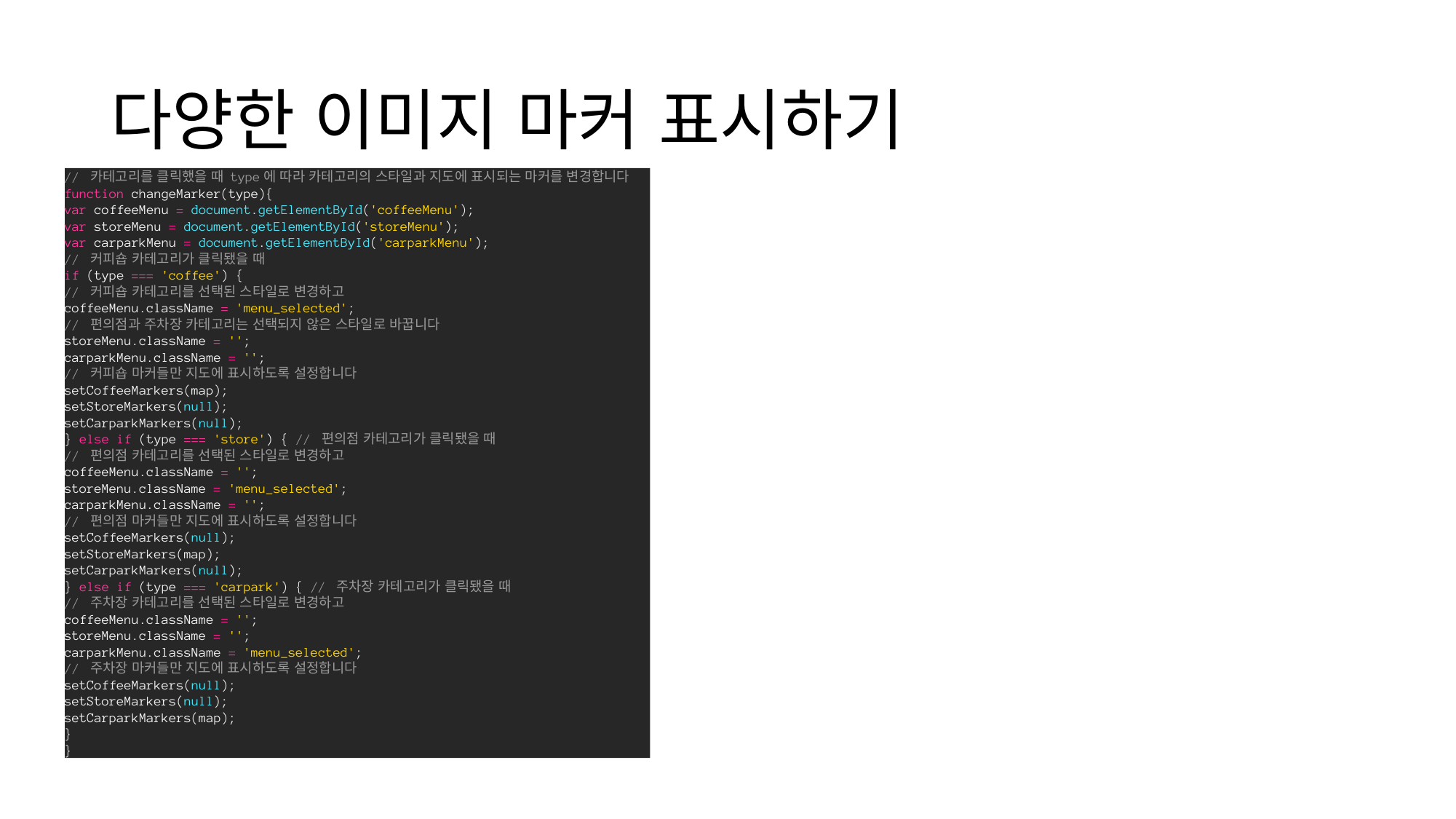

# 다양한 이미지 마커 표시하기
// 카테고리를 클릭했을 때 type에 따라 카테고리의 스타일과 지도에 표시되는 마커를 변경합니다
function changeMarker(type){
var coffeeMenu = document.getElementById('coffeeMenu');
var storeMenu = document.getElementById('storeMenu');
var carparkMenu = document.getElementById('carparkMenu');
// 커피숍 카테고리가 클릭됐을 때
if (type === 'coffee') {
// 커피숍 카테고리를 선택된 스타일로 변경하고
coffeeMenu.className = 'menu_selected';
// 편의점과 주차장 카테고리는 선택되지 않은 스타일로 바꿉니다
storeMenu.className = '';
carparkMenu.className = '';
// 커피숍 마커들만 지도에 표시하도록 설정합니다
setCoffeeMarkers(map);
setStoreMarkers(null);
setCarparkMarkers(null);
} else if (type === 'store') { // 편의점 카테고리가 클릭됐을 때
// 편의점 카테고리를 선택된 스타일로 변경하고
coffeeMenu.className = '';
storeMenu.className = 'menu_selected';
carparkMenu.className = '';
// 편의점 마커들만 지도에 표시하도록 설정합니다
setCoffeeMarkers(null);
setStoreMarkers(map);
setCarparkMarkers(null);
} else if (type === 'carpark') { // 주차장 카테고리가 클릭됐을 때
// 주차장 카테고리를 선택된 스타일로 변경하고
coffeeMenu.className = '';
storeMenu.className = '';
carparkMenu.className = 'menu_selected';
// 주차장 마커들만 지도에 표시하도록 설정합니다
setCoffeeMarkers(null);
setStoreMarkers(null);
setCarparkMarkers(map);
}
}